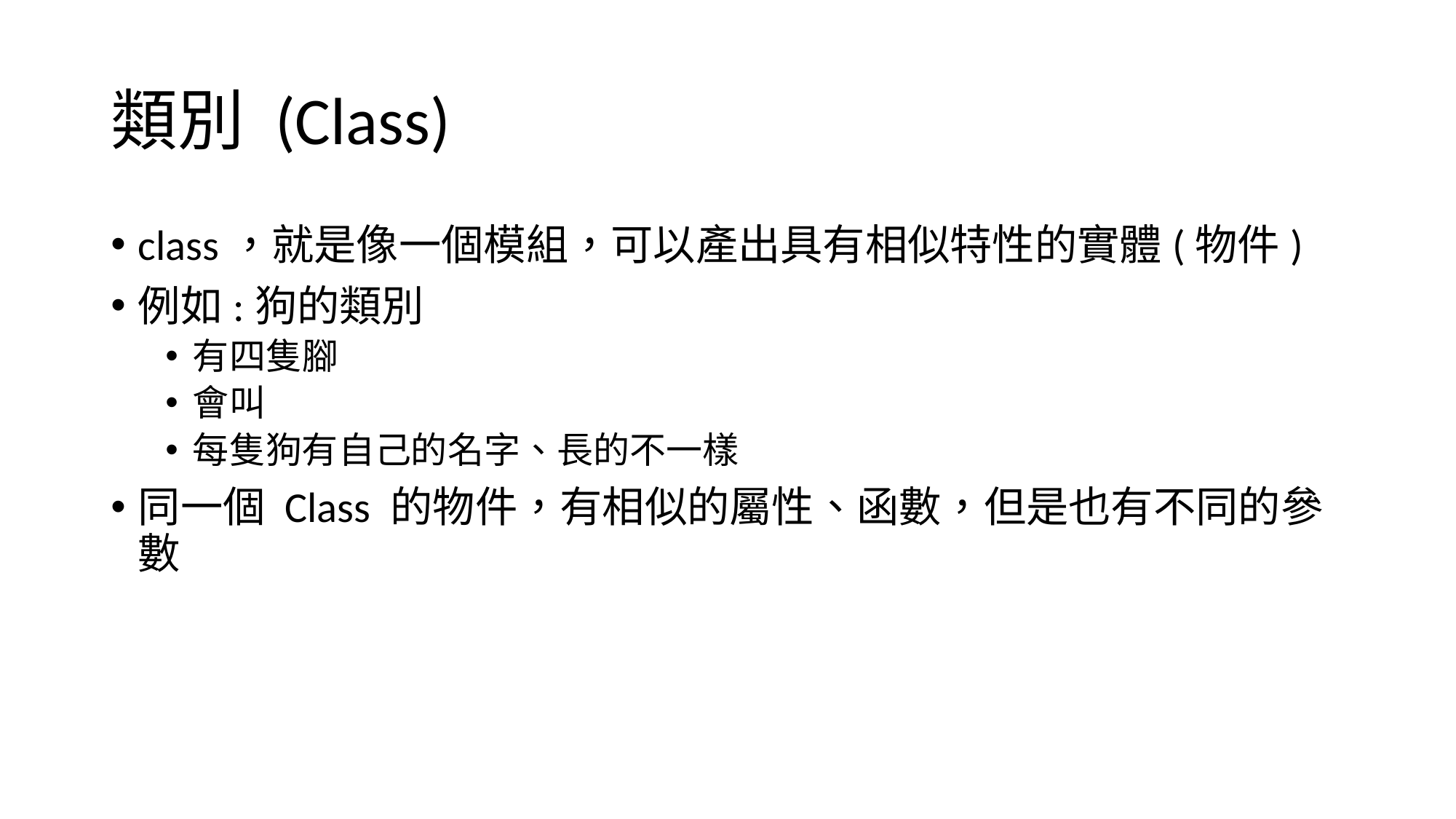

# 類別 (Class)
class，就是像一個模組，可以產出具有相似特性的實體(物件)
例如:狗的類別
有四隻腳
會叫
每隻狗有自己的名字、長的不一樣
同一個 Class 的物件，有相似的屬性、函數，但是也有不同的參數